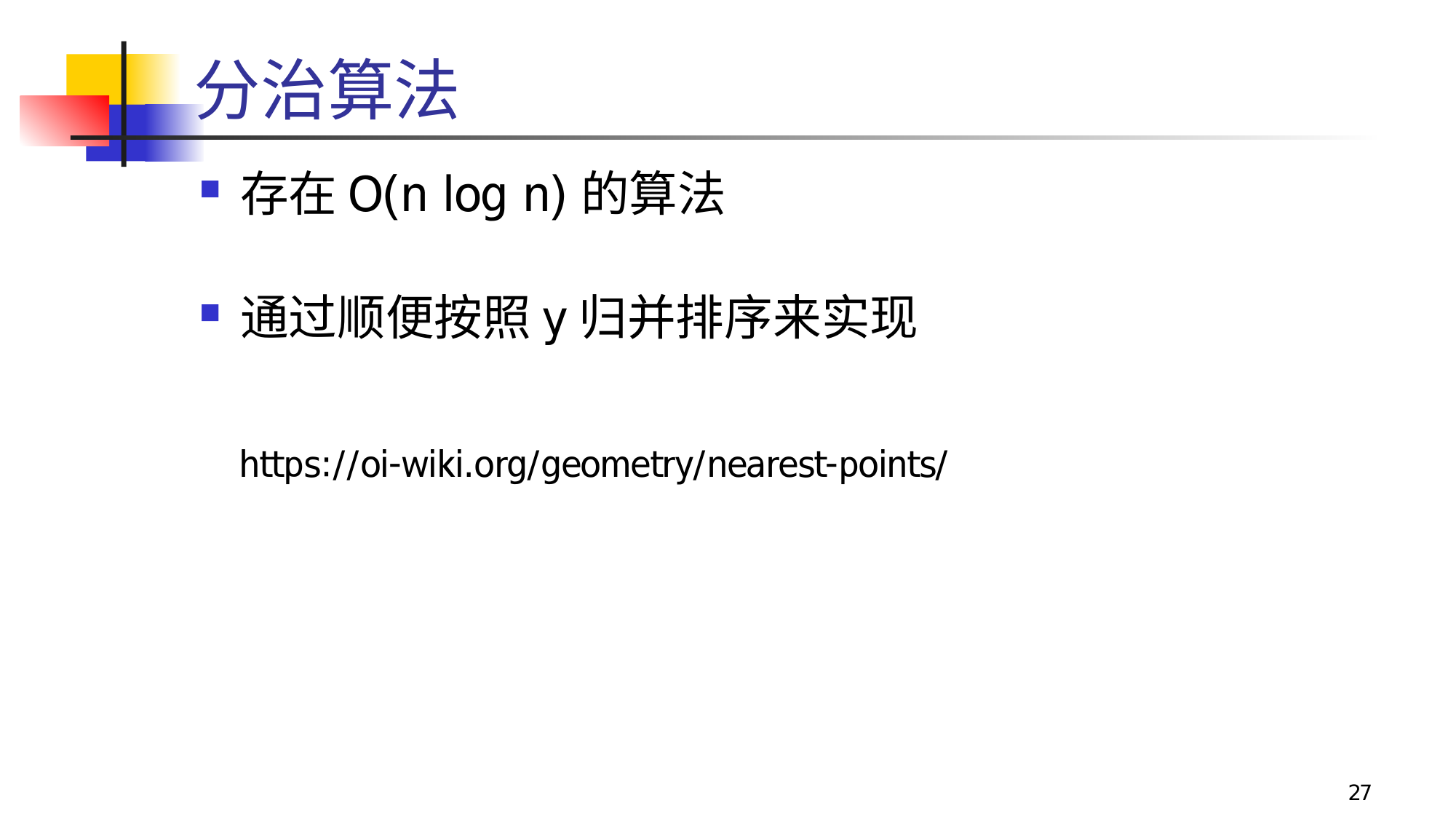

# 分治算法
存在O(n log n)的算法

通过顺便按照y归并排序来实现
https://oi-wiki.org/geometry/nearest-points/
27